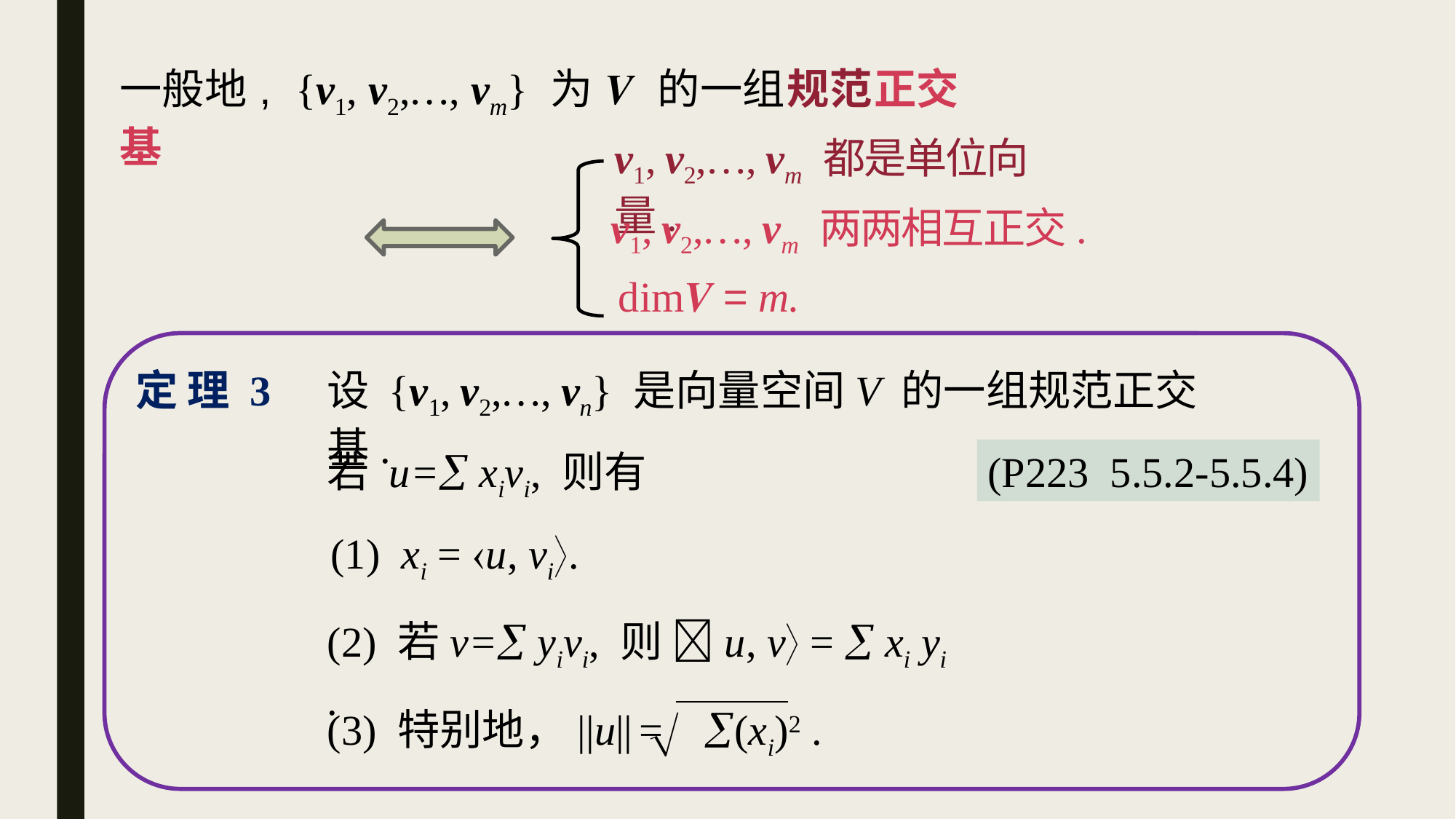

一般地,  {v1, v2,…, vm} 为V 的一组规范正交基
v1, v2,…, vm 都是单位向量.

v1, v2,…, vm 两两相互正交.

dimV = m.

设 {v1, v2,…, vn} 是向量空间V 的一组规范正交基.
定 理 3
若 u=∑ xivi, 则有
(P223  5.5.2-5.5.4)
 (1)  xi = 〈u, vi〉.
(2) 若v=∑ yivi, 则 〈u, v〉 = ∑ xi yi .
√
(3) 特别地，||u|| =    ∑(xi)2 .